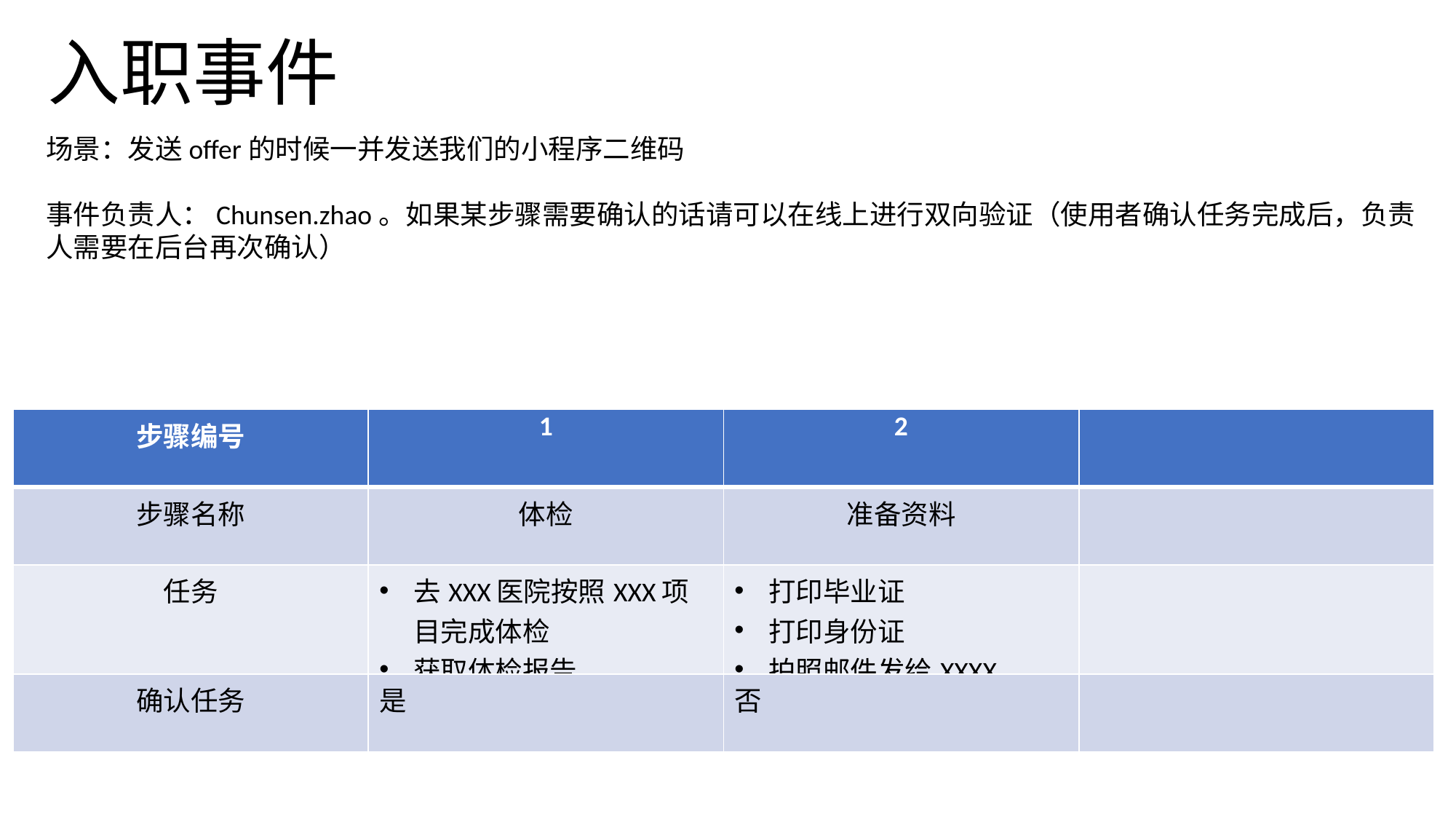

入职事件
场景：发送offer的时候一并发送我们的小程序二维码

事件负责人：Chunsen.zhao。如果某步骤需要确认的话请可以在线上进行双向验证（使用者确认任务完成后，负责人需要在后台再次确认）
| 步骤编号 | 1 | 2 |  |
| --- | --- | --- | --- |
| 步骤名称 | 体检 | 准备资料 |  |
| 任务 | 去XXX医院按照XXX项目完成体检 获取体检报告 | 打印毕业证 打印身份证 拍照邮件发给XXXX |  |
| 确认任务 | 是 | 否 |  |